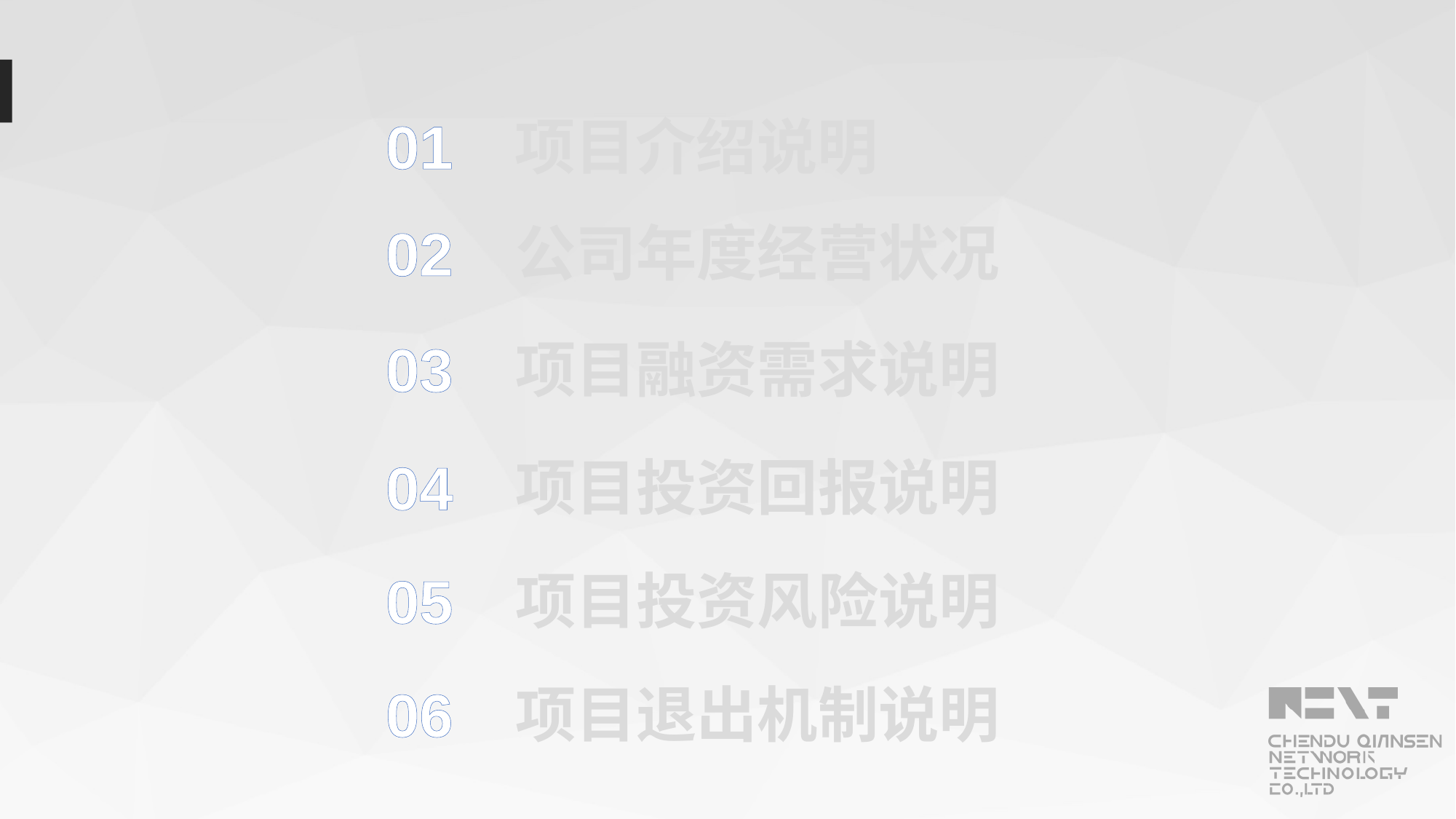

01
项目介绍说明
02
公司年度经营状况
03
项目融资需求说明
04
项目投资回报说明
05
项目投资风险说明
06
项目退出机制说明